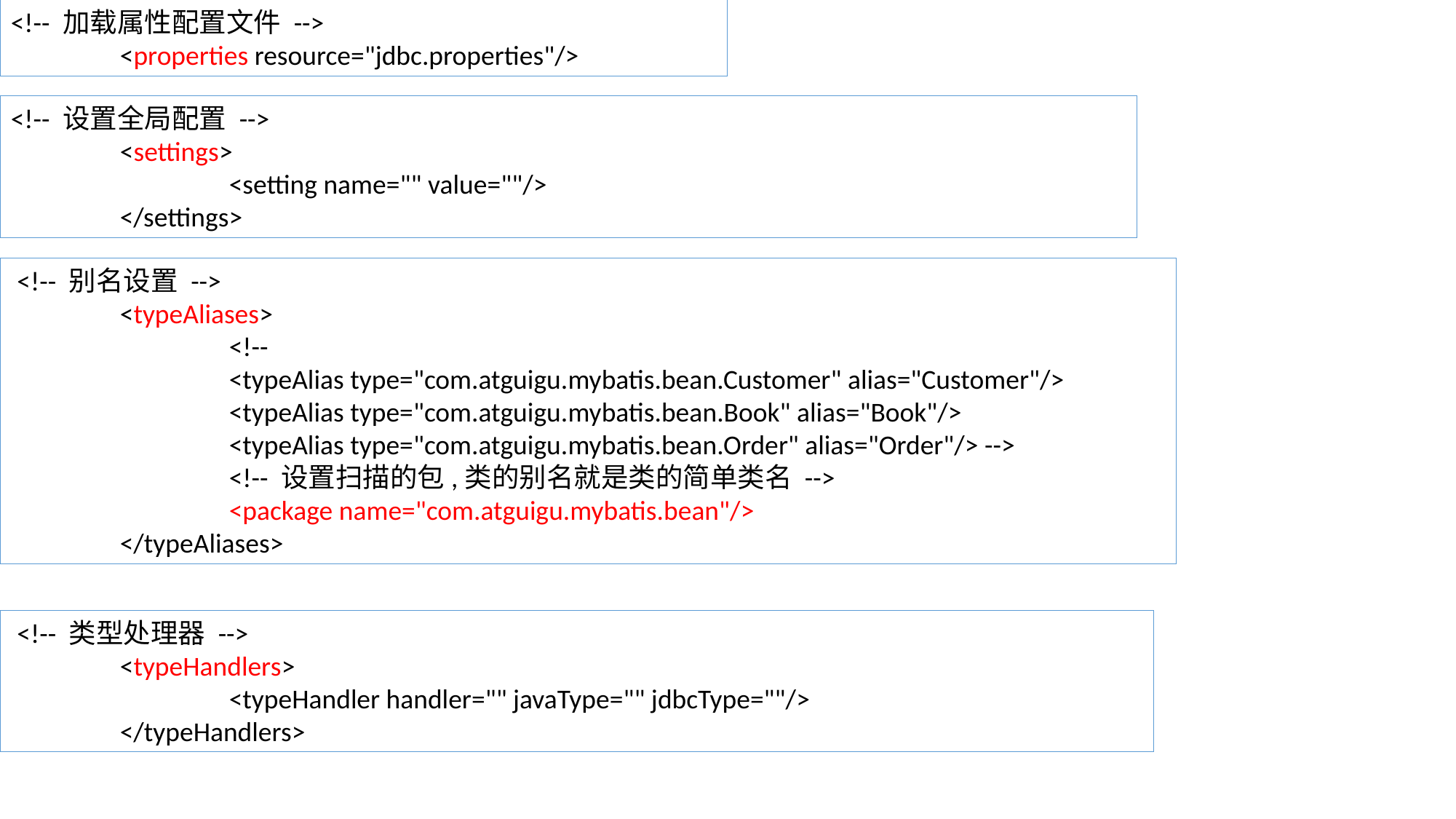

<!-- 加载属性配置文件 -->
	<properties resource="jdbc.properties"/>
<!-- 设置全局配置 -->
	<settings>
		<setting name="" value=""/>
	</settings>
 <!-- 别名设置 -->
 	<typeAliases>
		<!--
		<typeAlias type="com.atguigu.mybatis.bean.Customer" alias="Customer"/>
 		<typeAlias type="com.atguigu.mybatis.bean.Book" alias="Book"/>
 		<typeAlias type="com.atguigu.mybatis.bean.Order" alias="Order"/> -->
 		<!-- 设置扫描的包,类的别名就是类的简单类名 -->
 		<package name="com.atguigu.mybatis.bean"/>
 	</typeAliases>
 <!-- 类型处理器 -->
	<typeHandlers>
 		<typeHandler handler="" javaType="" jdbcType=""/>
 	</typeHandlers>